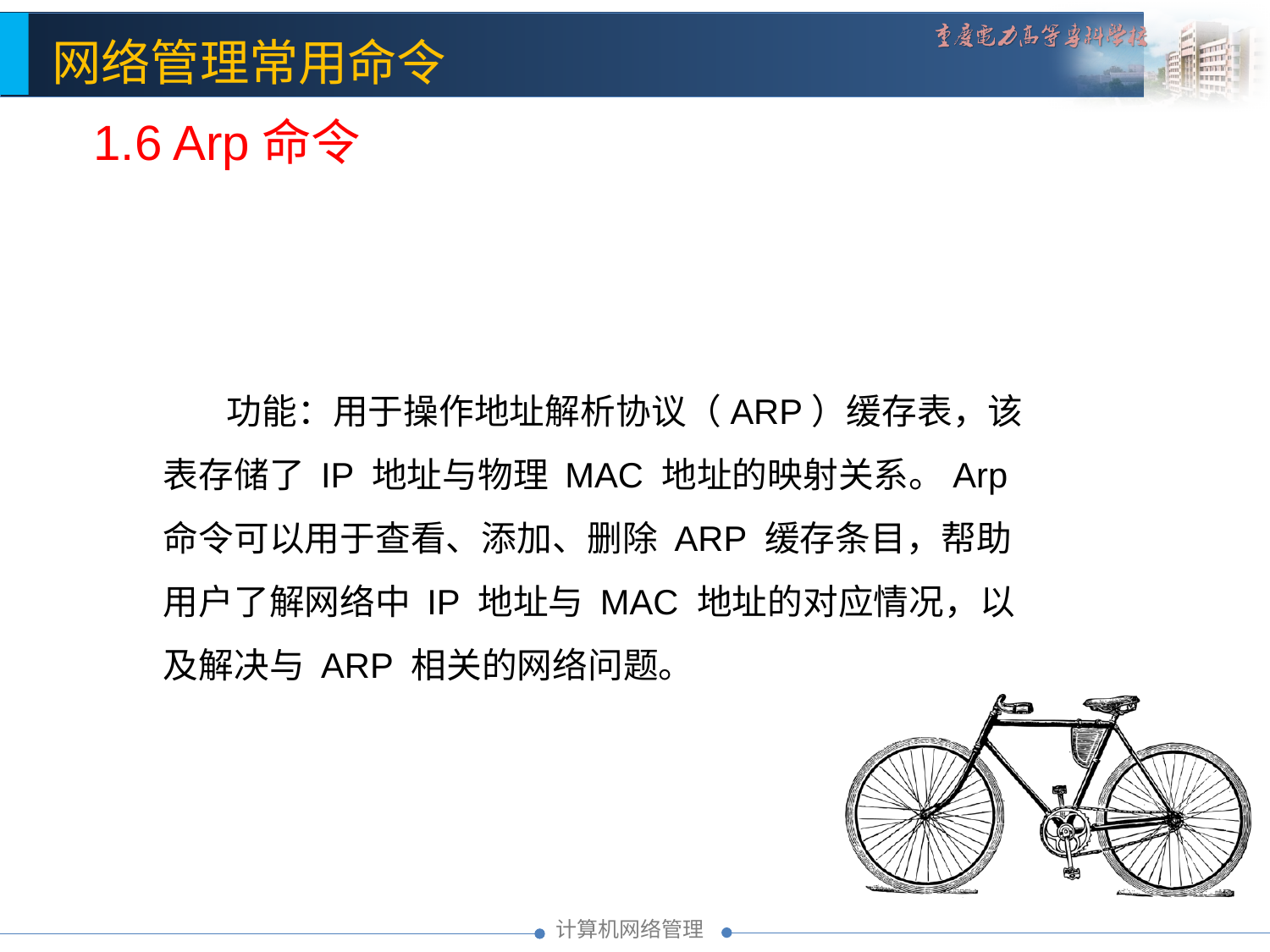

1.6 Arp命令
功能：用于操作地址解析协议（ARP）缓存表，该表存储了 IP 地址与物理 MAC 地址的映射关系。Arp 命令可以用于查看、添加、删除 ARP 缓存条目，帮助用户了解网络中 IP 地址与 MAC 地址的对应情况，以及解决与 ARP 相关的网络问题。